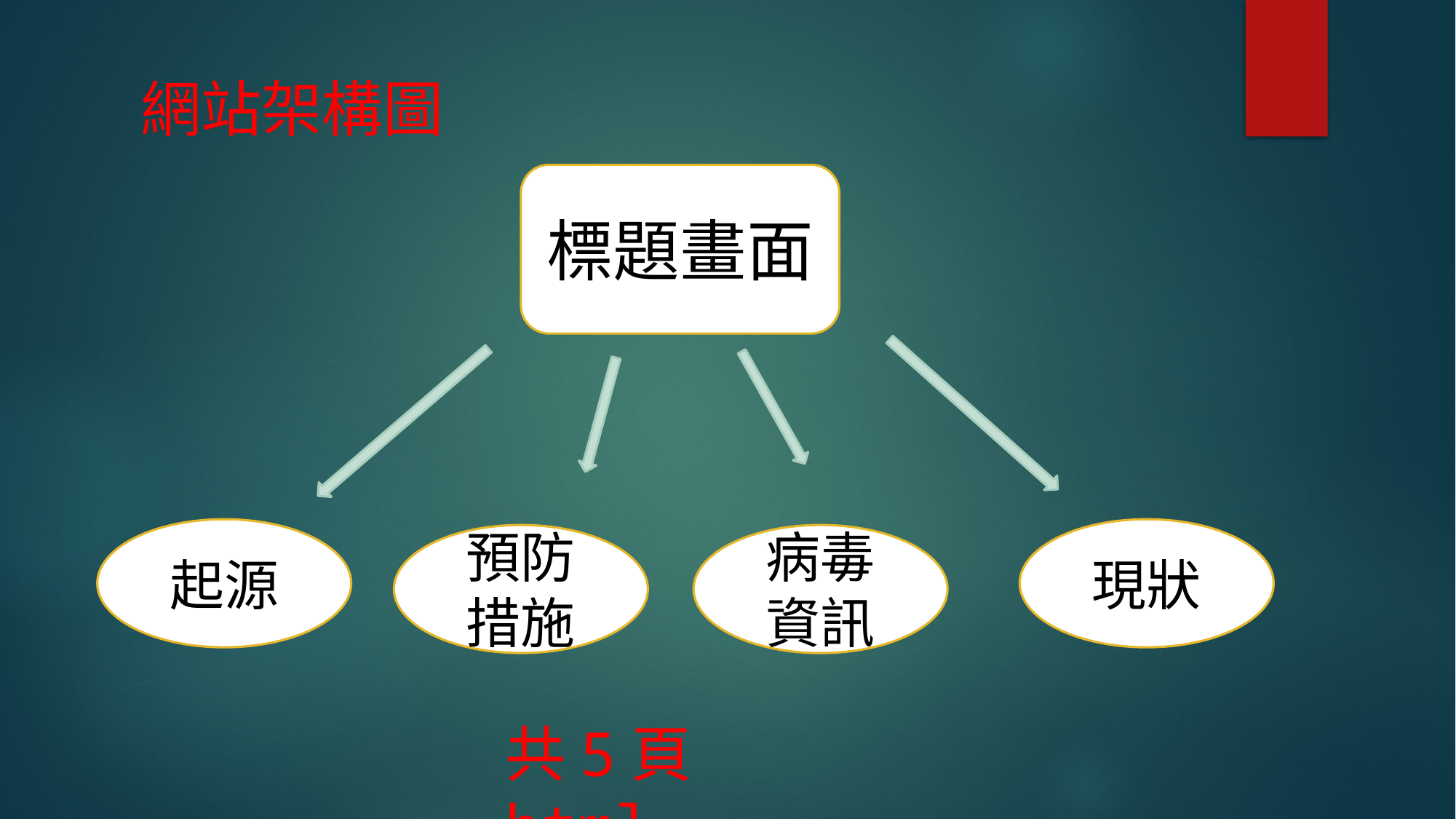

網站架構圖
標題畫面

起源
現狀
預防措施
病毒資訊
共5頁html